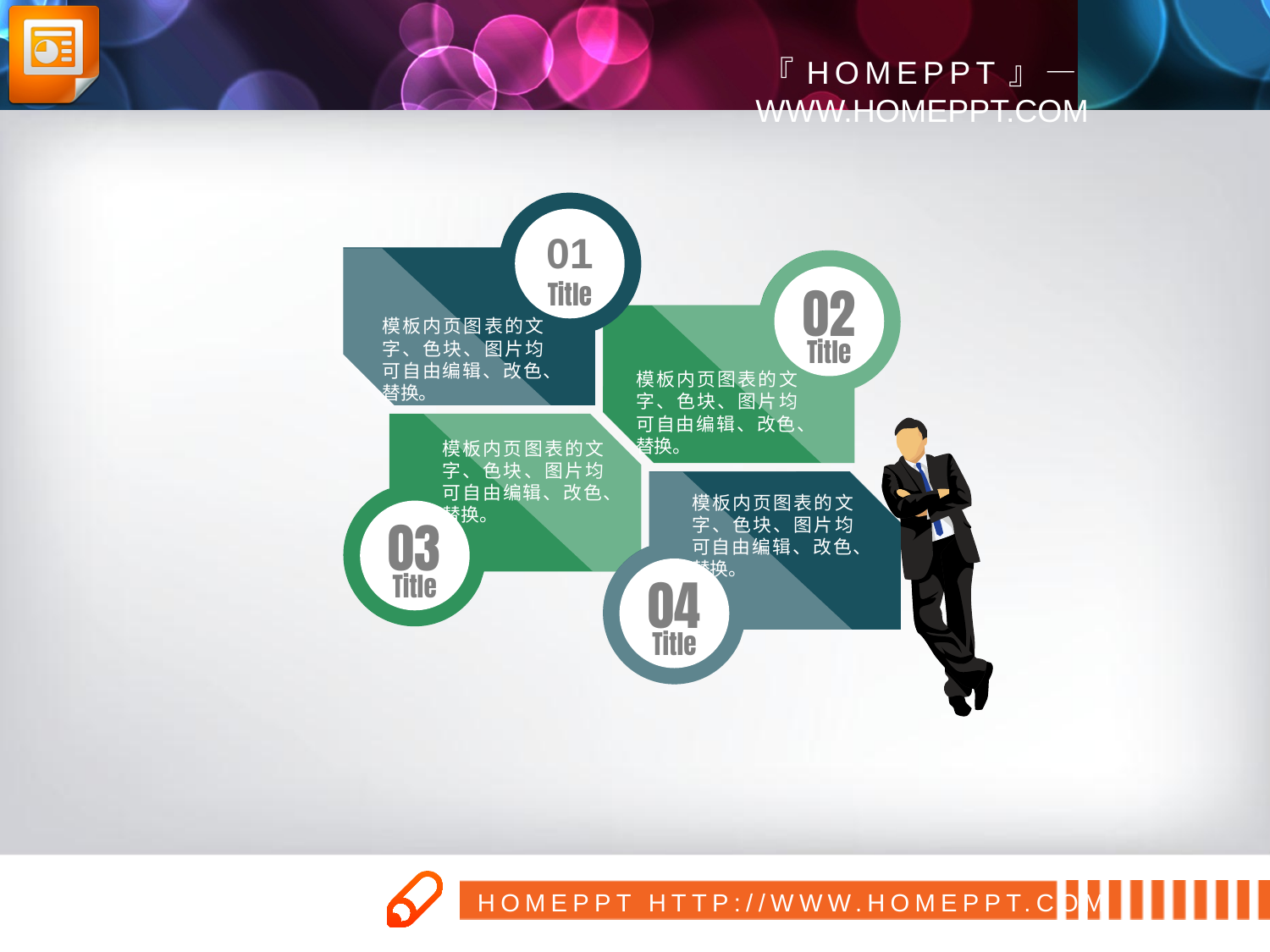

01

Title
02

模板内页图表的文字、色块、图片均可自由编辑、改色、替换。
Title
模板内页图表的文字、色块、图片均可自由编辑、改色、替换。

模板内页图表的文字、色块、图片均可自由编辑、改色、替换。

模板内页图表的文字、色块、图片均可自由编辑、改色、替换。

03

Title
04
Title